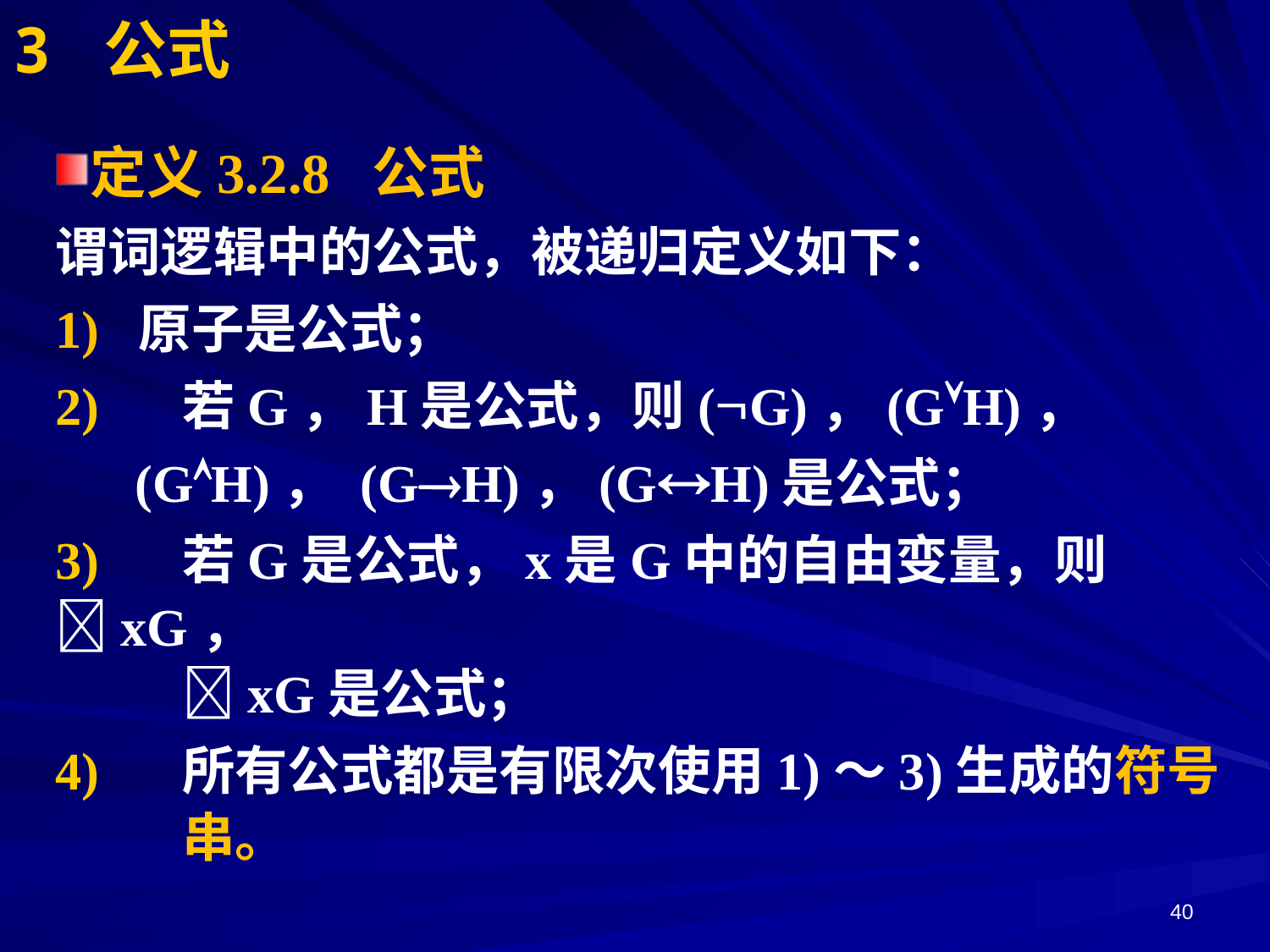

# 3 公式
定义3.2.8  公式
谓词逻辑中的公式，被递归定义如下：
1)  原子是公式；
2) 	若G，H是公式，则(¬G)，(G∨H)，
      (G∧H)， (G→H)，(G↔H)是公式；
3) 	若G是公式，x是G中的自由变量，则∀xG，
	∃xG是公式；
4) 	所有公式都是有限次使用1)～3)生成的符号
	串。
40